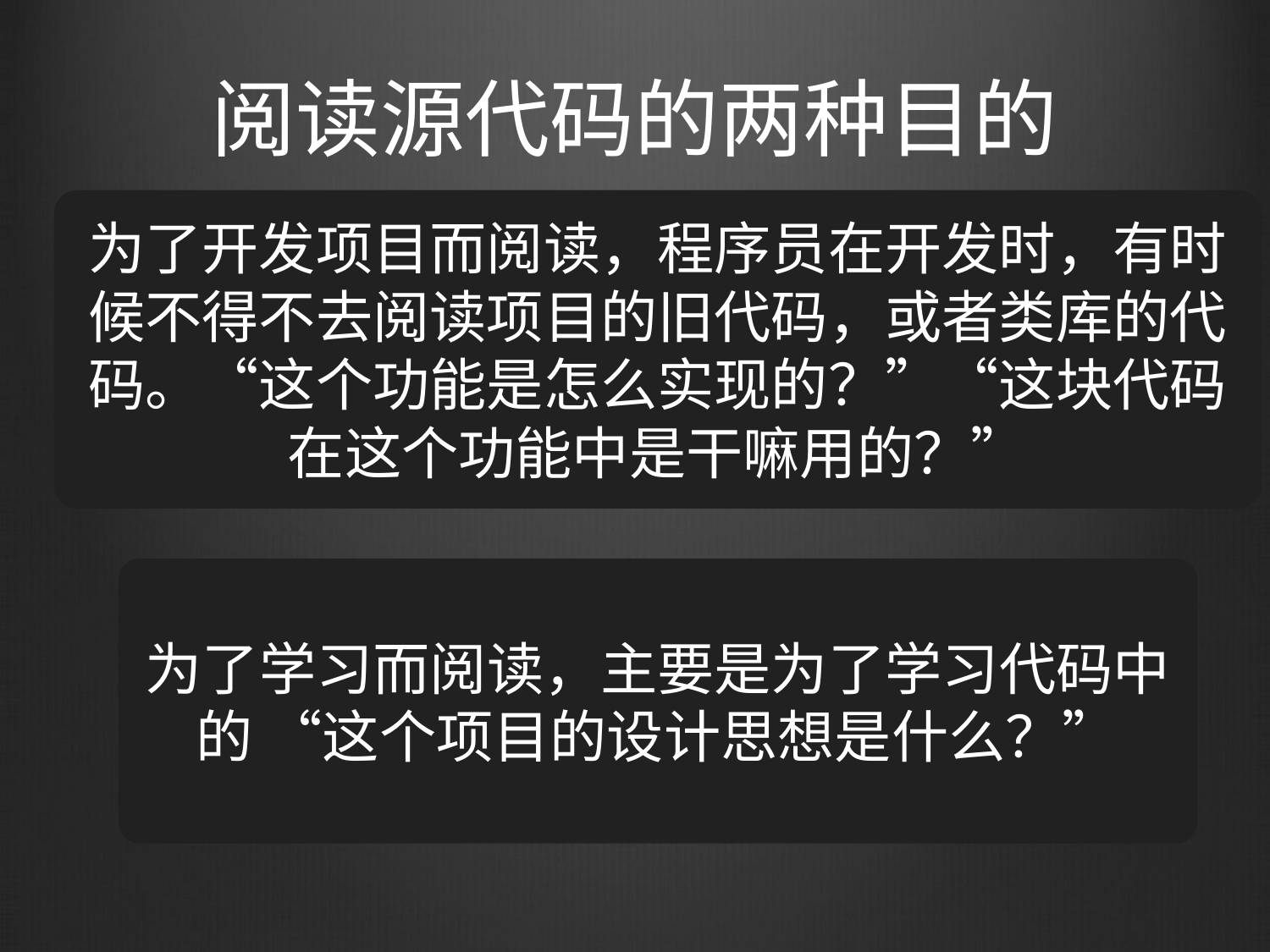

# 阅读源代码的两种目的
为了开发项目而阅读，程序员在开发时，有时候不得不去阅读项目的旧代码，或者类库的代码。“这个功能是怎么实现的？”“这块代码在这个功能中是干嘛用的？”

为了学习而阅读，主要是为了学习代码中的 “这个项目的设计思想是什么？”